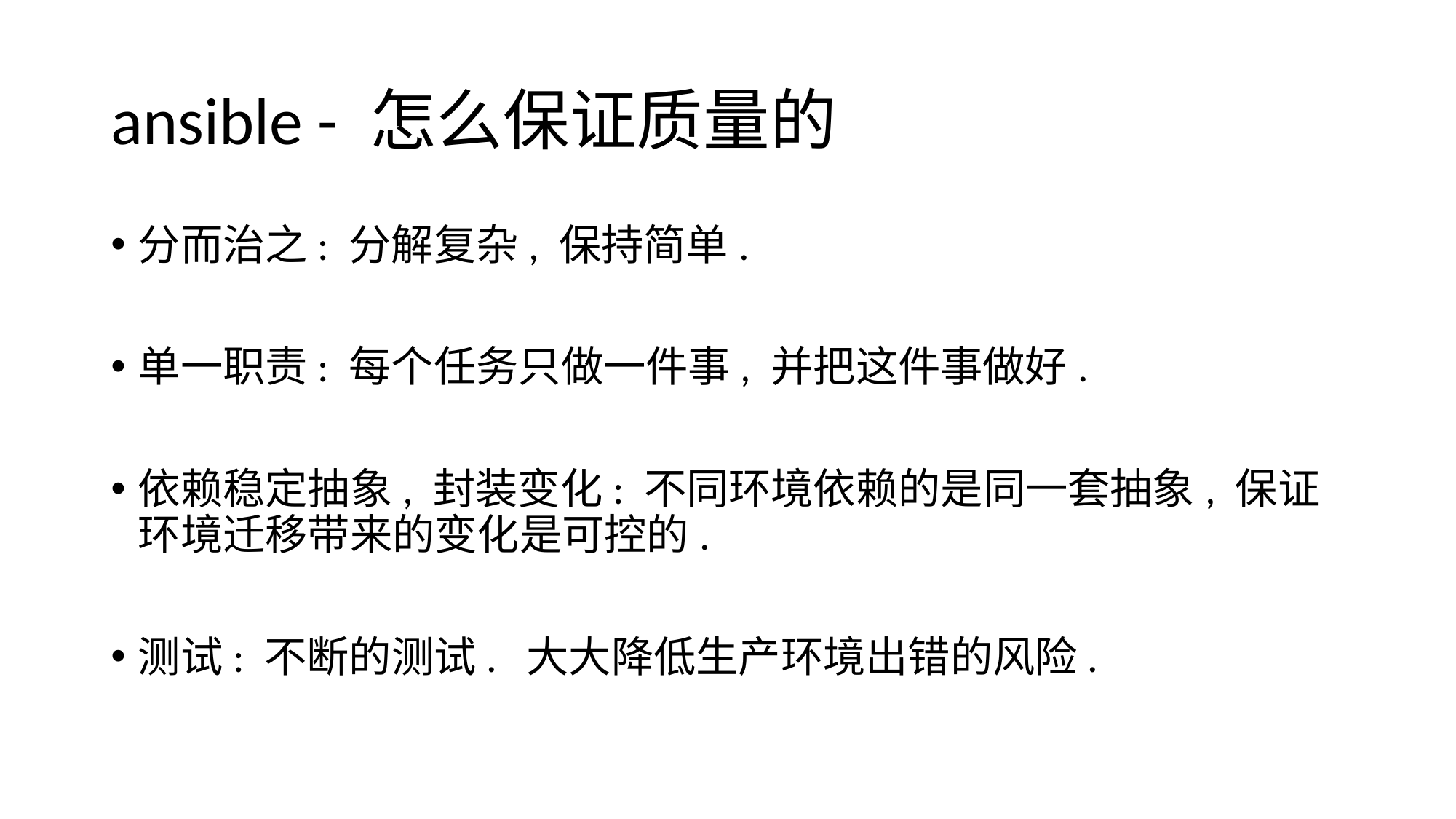

# ansible - 怎么保证质量的
分而治之: 分解复杂, 保持简单.

单一职责: 每个任务只做一件事, 并把这件事做好.

依赖稳定抽象, 封装变化: 不同环境依赖的是同一套抽象, 保证环境迁移带来的变化是可控的.

测试: 不断的测试.  大大降低生产环境出错的风险.